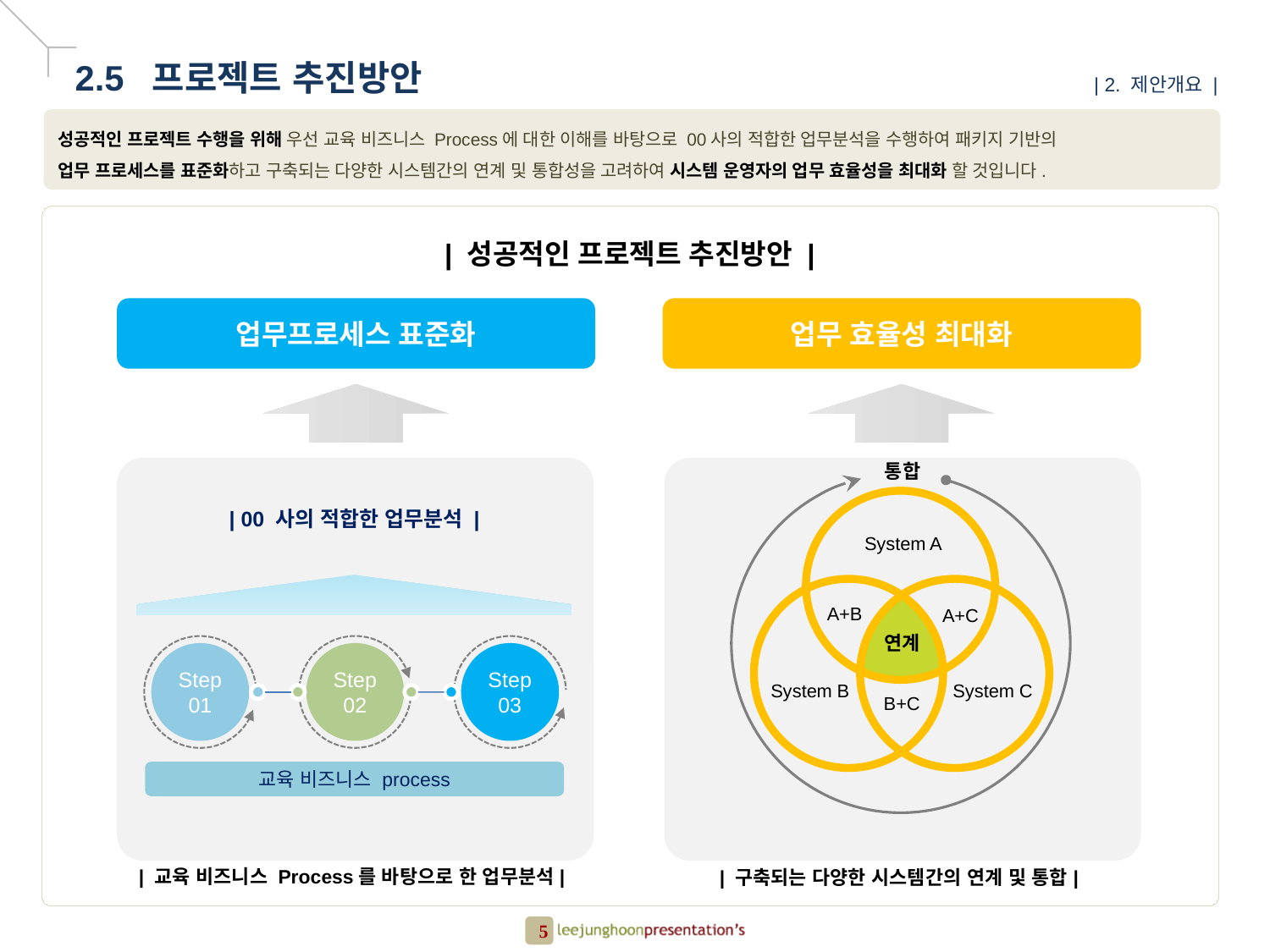

| 성공적인 프로젝트 추진방안 |
업무프로세스 표준화
업무 효율성 최대화

통합

System A

A+B
A+C
연계
System B
System C
B+C
| 00 사의 적합한 업무분석 |

Step 01

Step 02

Step 03

교육 비즈니스 process
| 교육 비즈니스 Process를 바탕으로 한 업무분석|
| 구축되는 다양한 시스템간의 연계 및 통합|